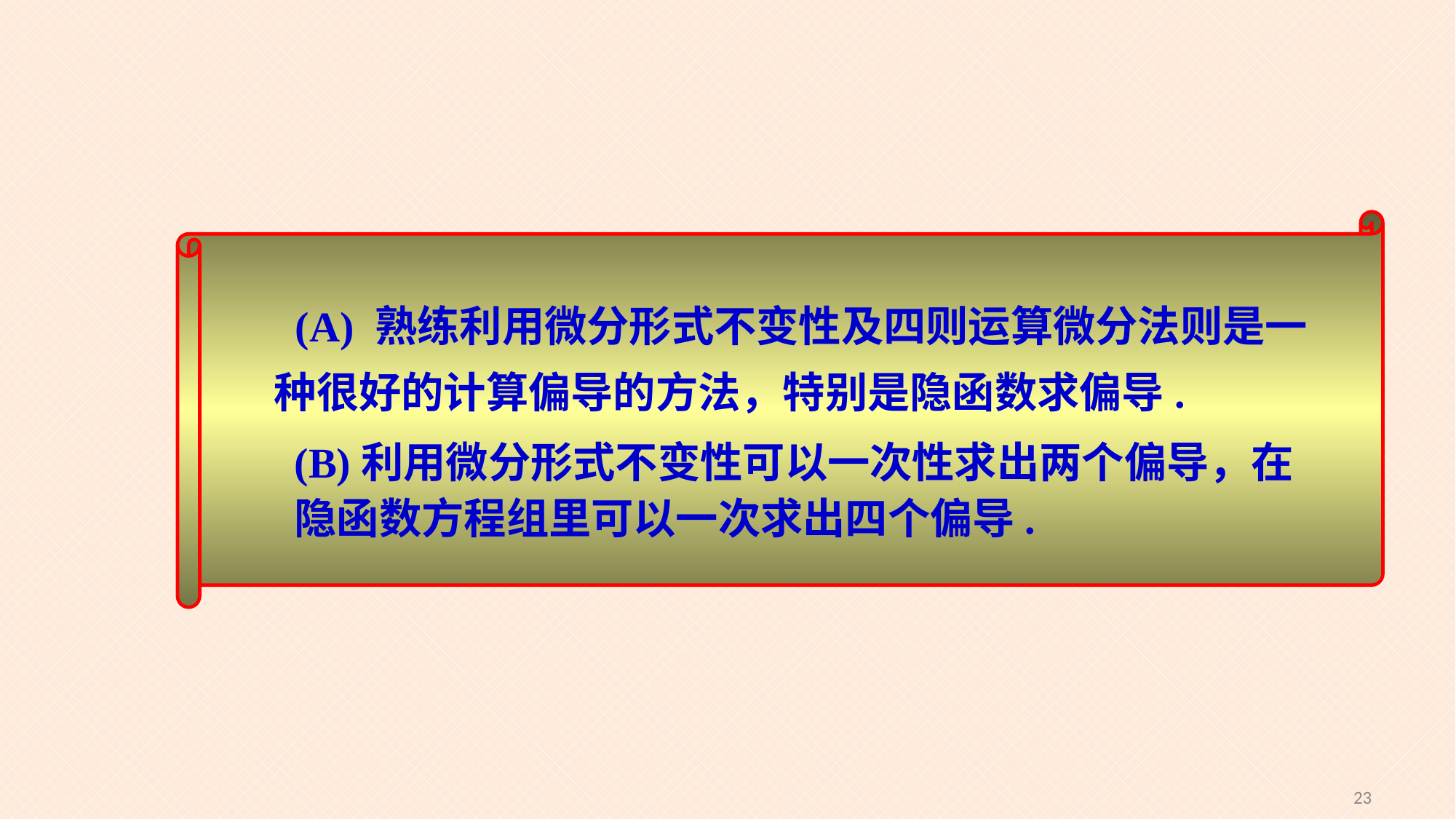

(A) 熟练利用微分形式不变性及四则运算微分法则是一种很好的计算偏导的方法，特别是隐函数求偏导.
(B)利用微分形式不变性可以一次性求出两个偏导，在隐函数方程组里可以一次求出四个偏导.
23